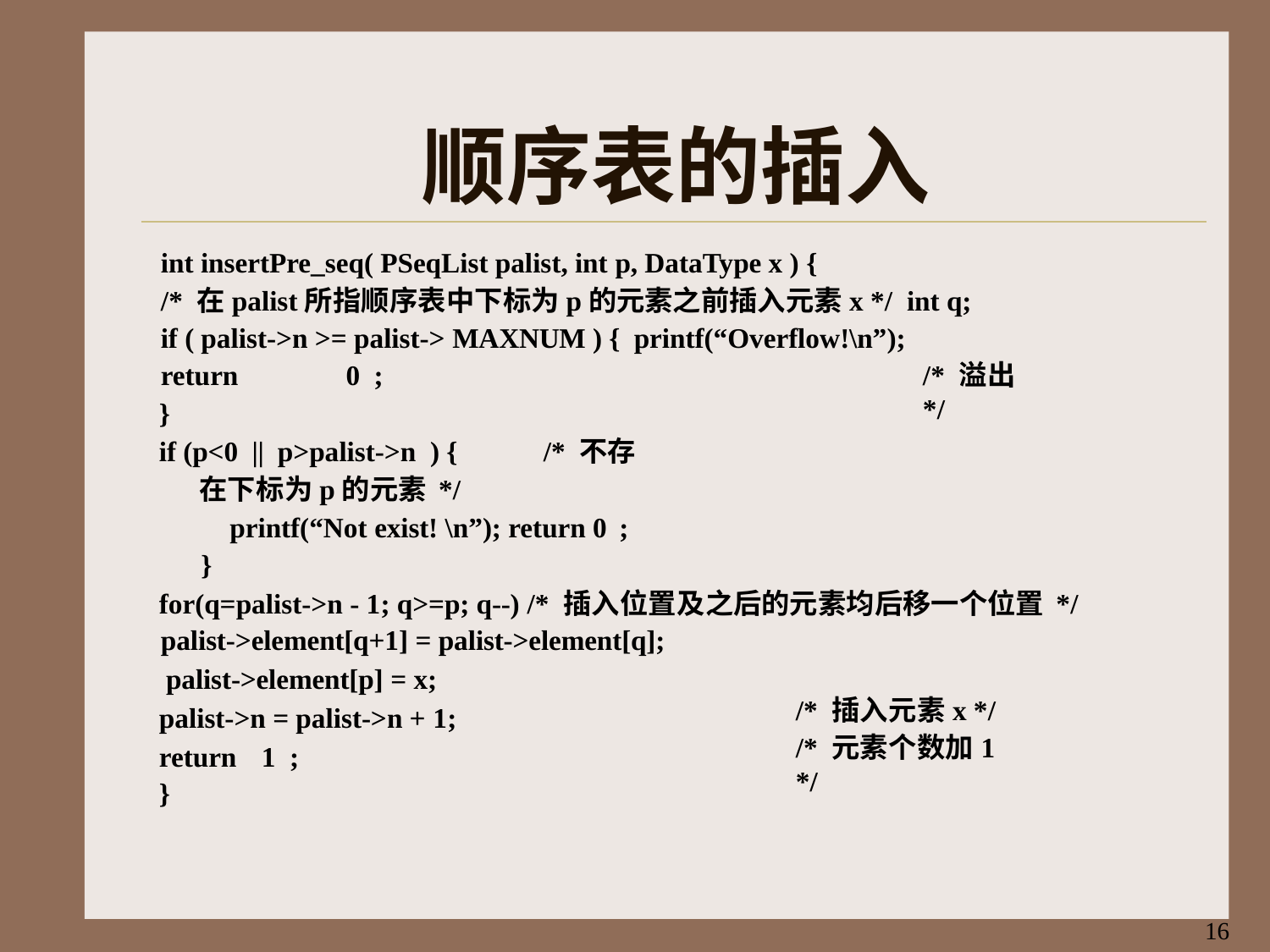

# 顺序表的插入

int insertPre_seq( PSeqList palist, int p, DataType x ) {
/* 在palist所指顺序表中下标为p的元素之前插入元素x */  int q;
if ( palist->n >= palist-> MAXNUM ) {  printf(“Overflow!\n”);
return	0 ;
}
if (p<0  ||  p>palist->n  ) {	/* 不存
     在下标为p的元素*/
          printf(“Not exist! \n”); return 0 ;
      }
for(q=palist->n - 1; q>=p; q--) /* 插入位置及之后的元素均后移一个位置*/  palist->element[q+1] = palist->element[q];
 palist->element[p] = x;
palist->n = palist->n + 1;
return	1 ;
}

/* 溢出*/
/* 插入元素x */
/* 元素个数加1 */
16